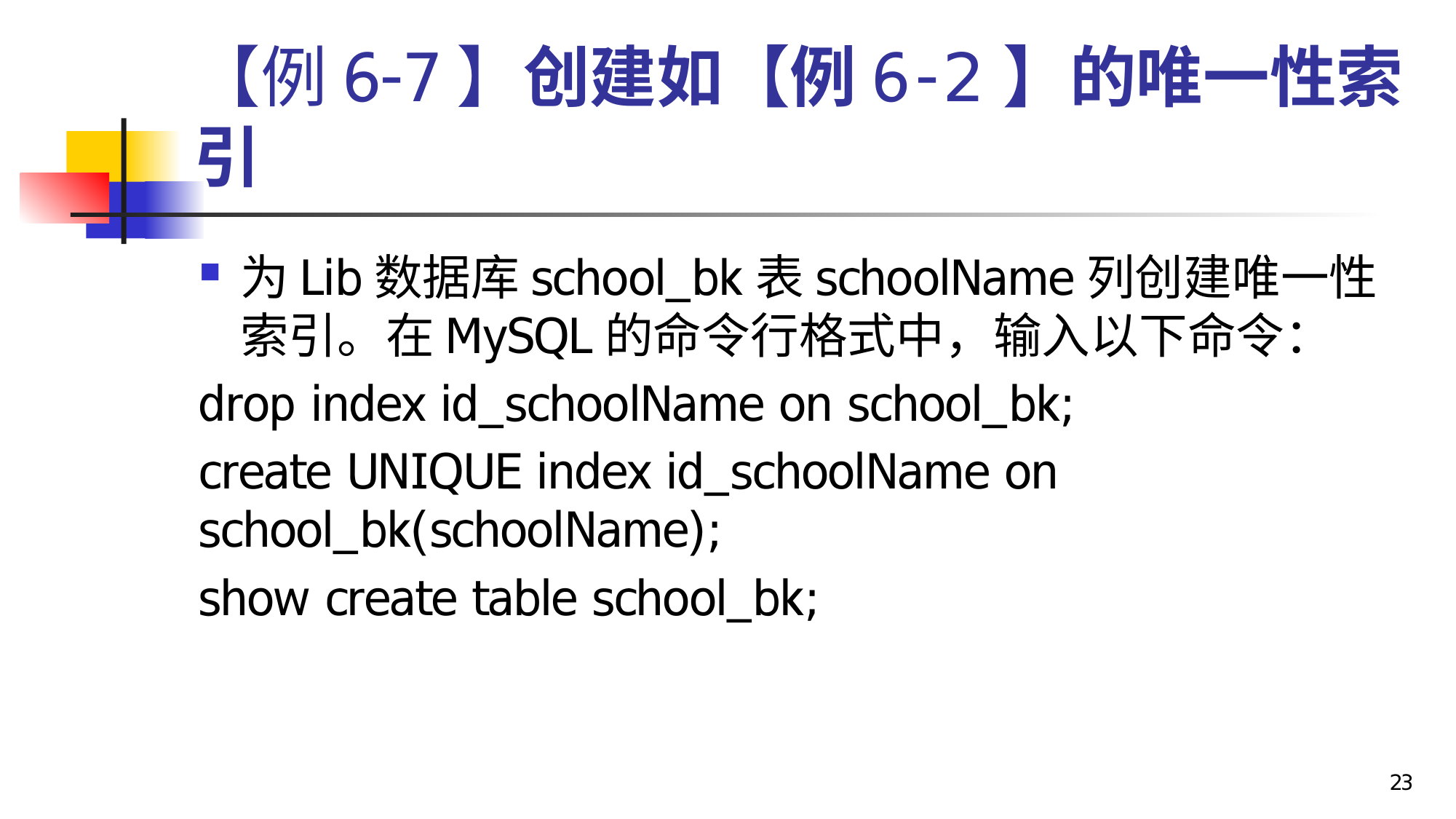

# 【例6-7】创建如【例6-2】的唯一性索引
为Lib数据库school_bk表schoolName列创建唯一性索引。在MySQL的命令行格式中，输入以下命令：
drop index id_schoolName on school_bk;
create UNIQUE index id_schoolName on school_bk(schoolName);
show create table school_bk;

23